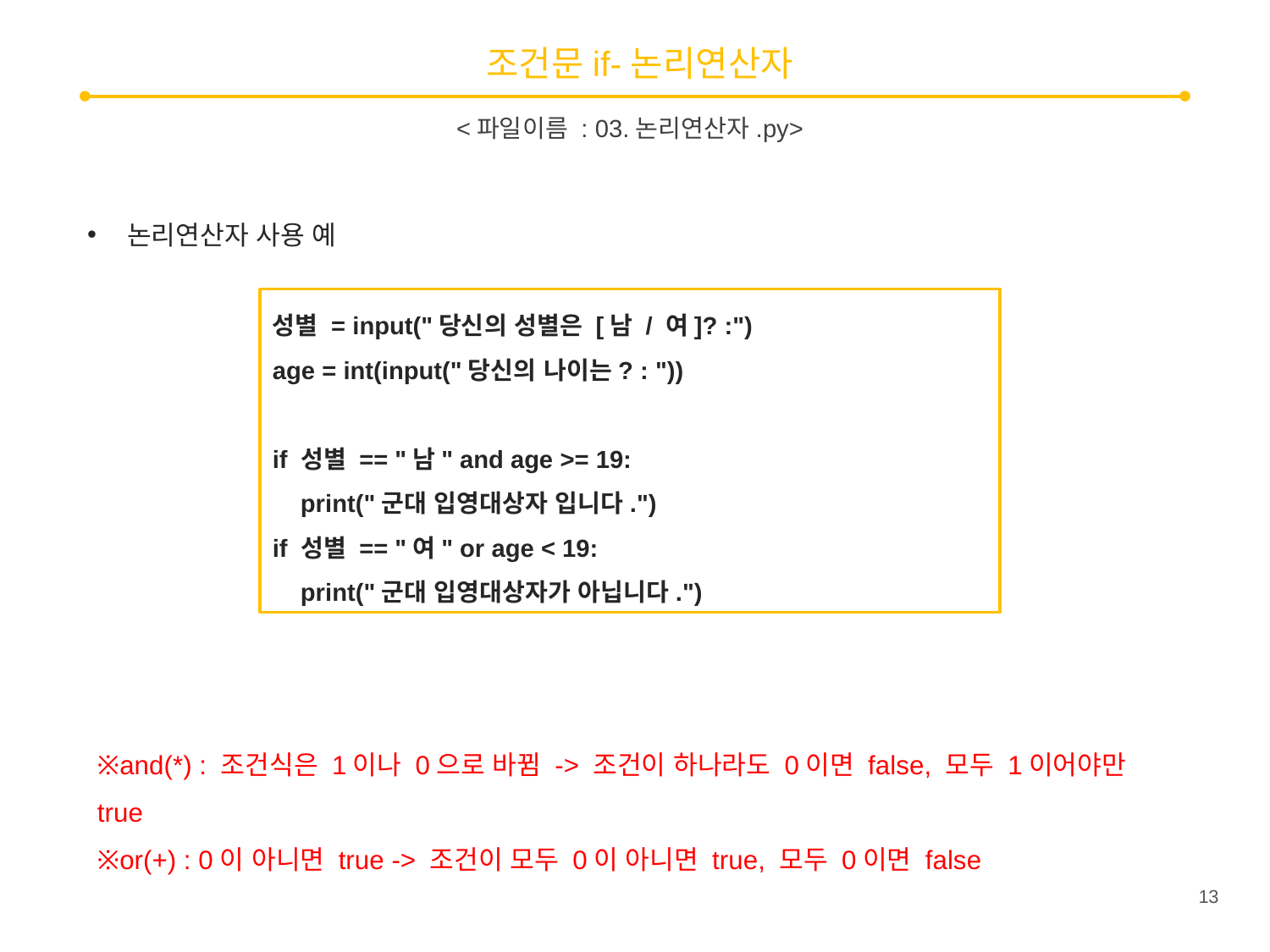

# 조건문if-논리연산자
<파일이름 : 03.논리연산자.py>
논리연산자 사용 예
성별 = input("당신의 성별은 [남 / 여]? :")
age = int(input("당신의 나이는? : "))

if 성별 == "남" and age >= 19:
    print("군대 입영대상자 입니다.")
if 성별 == "여" or age < 19:
    print("군대 입영대상자가 아닙니다.")
※and(*) : 조건식은 1이나 0으로 바뀜 -> 조건이 하나라도 0이면 false, 모두 1이어야만 true
※or(+) : 0이 아니면 true -> 조건이 모두 0이 아니면 true, 모두 0이면 false